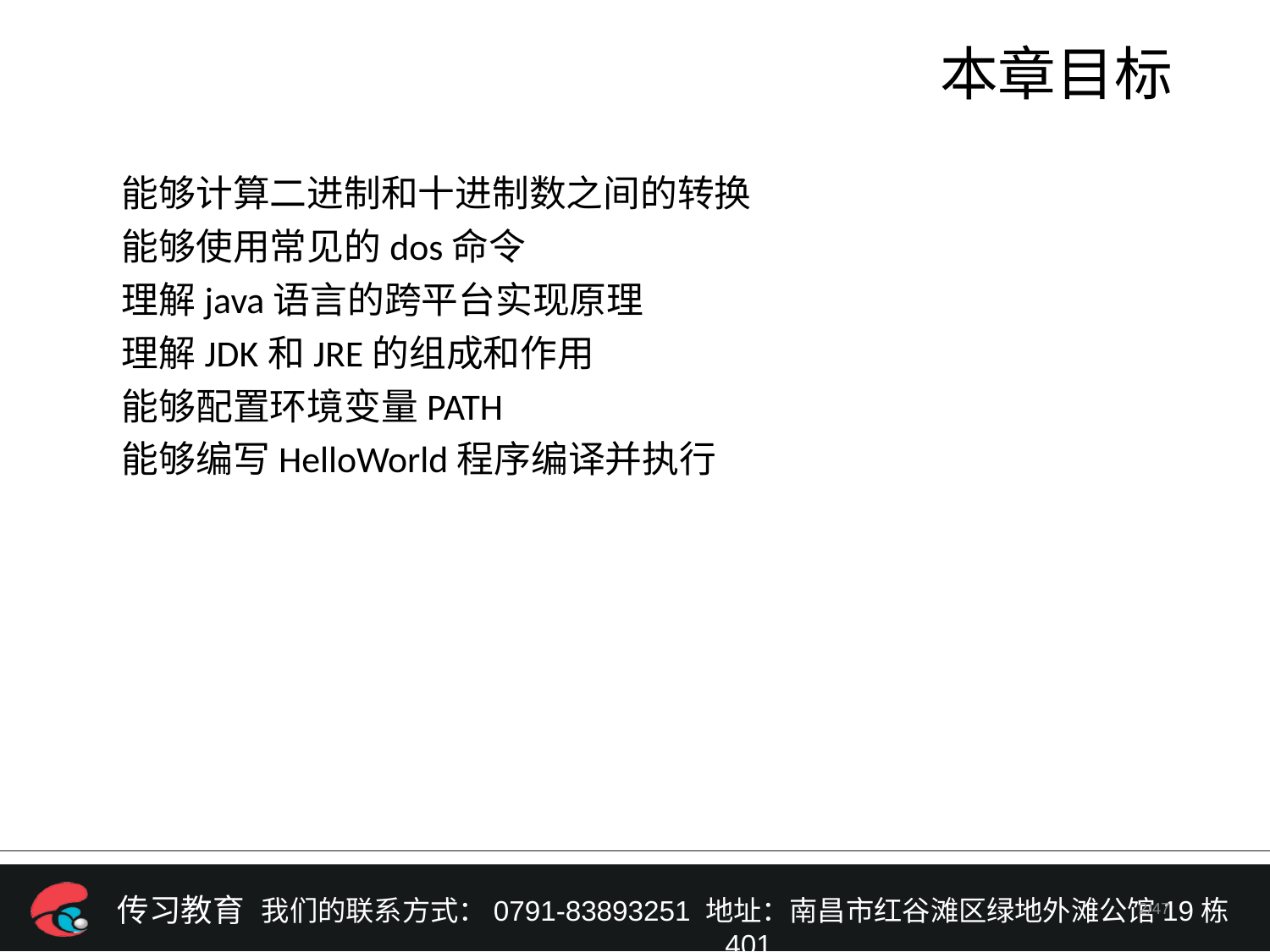

# 本章目标
能够计算二进制和十进制数之间的转换
能够使用常见的dos命令
理解java语言的跨平台实现原理
理解JDK和JRE的组成和作用
能够配置环境变量PATH
能够编写HelloWorld程序编译并执行

2/47